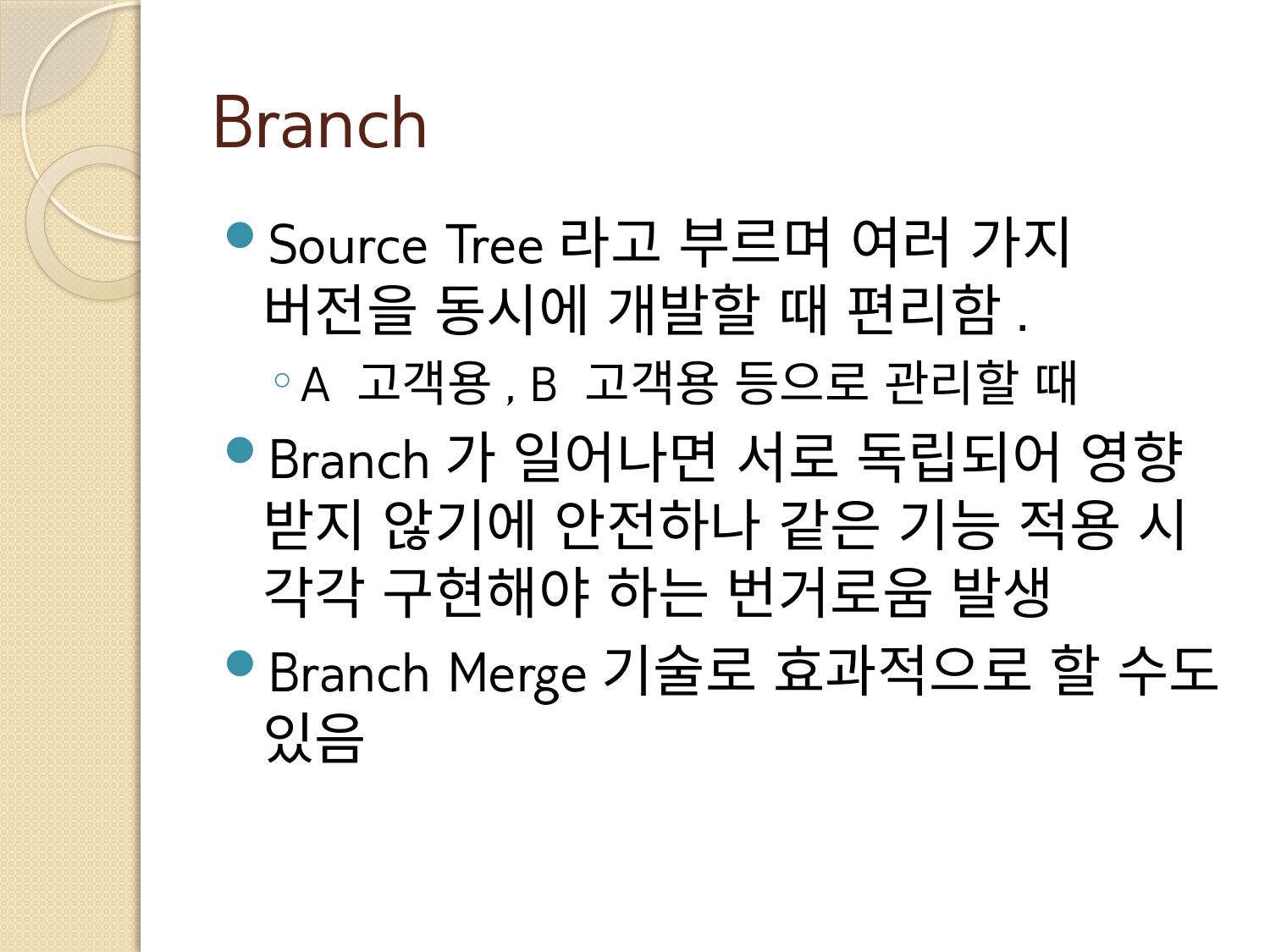

# Branch
Source Tree라고 부르며 여러 가지 버전을 동시에 개발할 때 편리함.
A 고객용, B 고객용 등으로 관리할 때
Branch가 일어나면 서로 독립되어 영향 받지 않기에 안전하나 같은 기능 적용 시 각각 구현해야 하는 번거로움 발생
Branch Merge기술로 효과적으로 할 수도 있음